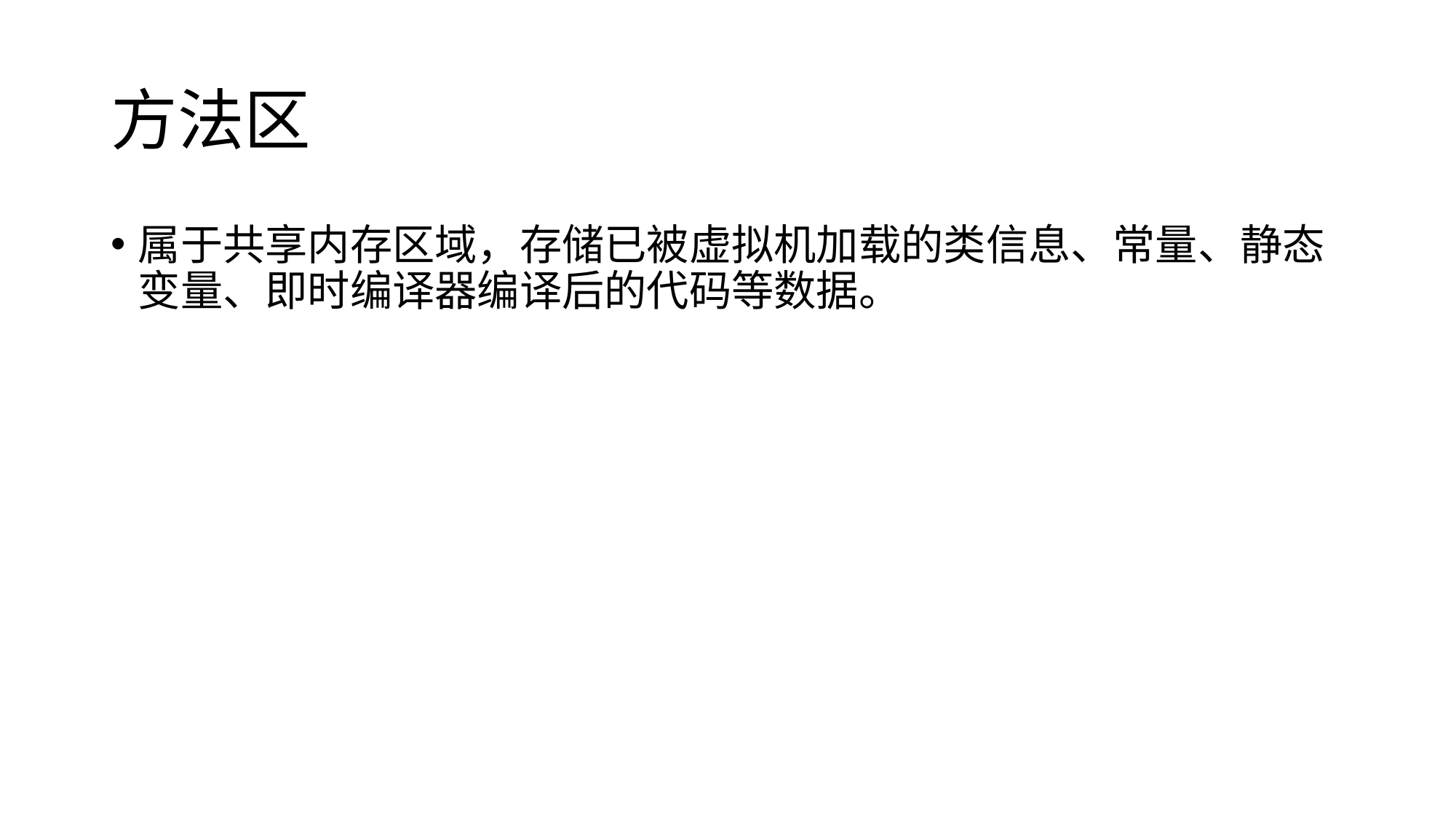

# 方法区
属于共享内存区域，存储已被虚拟机加载的类信息、常量、静态变量、即时编译器编译后的代码等数据。